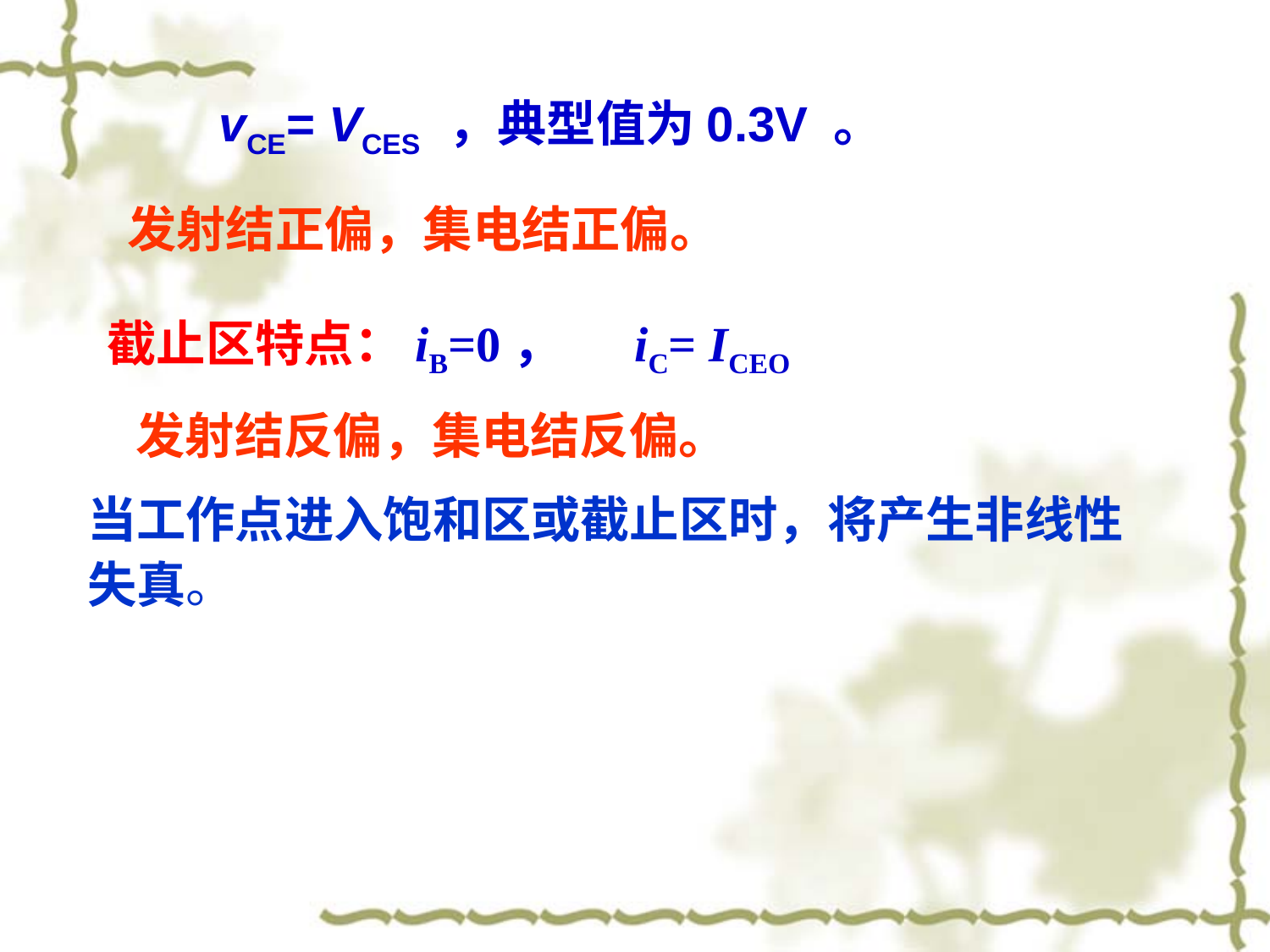

vCE= VCES  ，典型值为0.3V 。
发射结正偏，集电结正偏。
截止区特点：iB=0， 　iC= ICEO
　发射结反偏，集电结反偏。
当工作点进入饱和区或截止区时，将产生非线性失真。
53